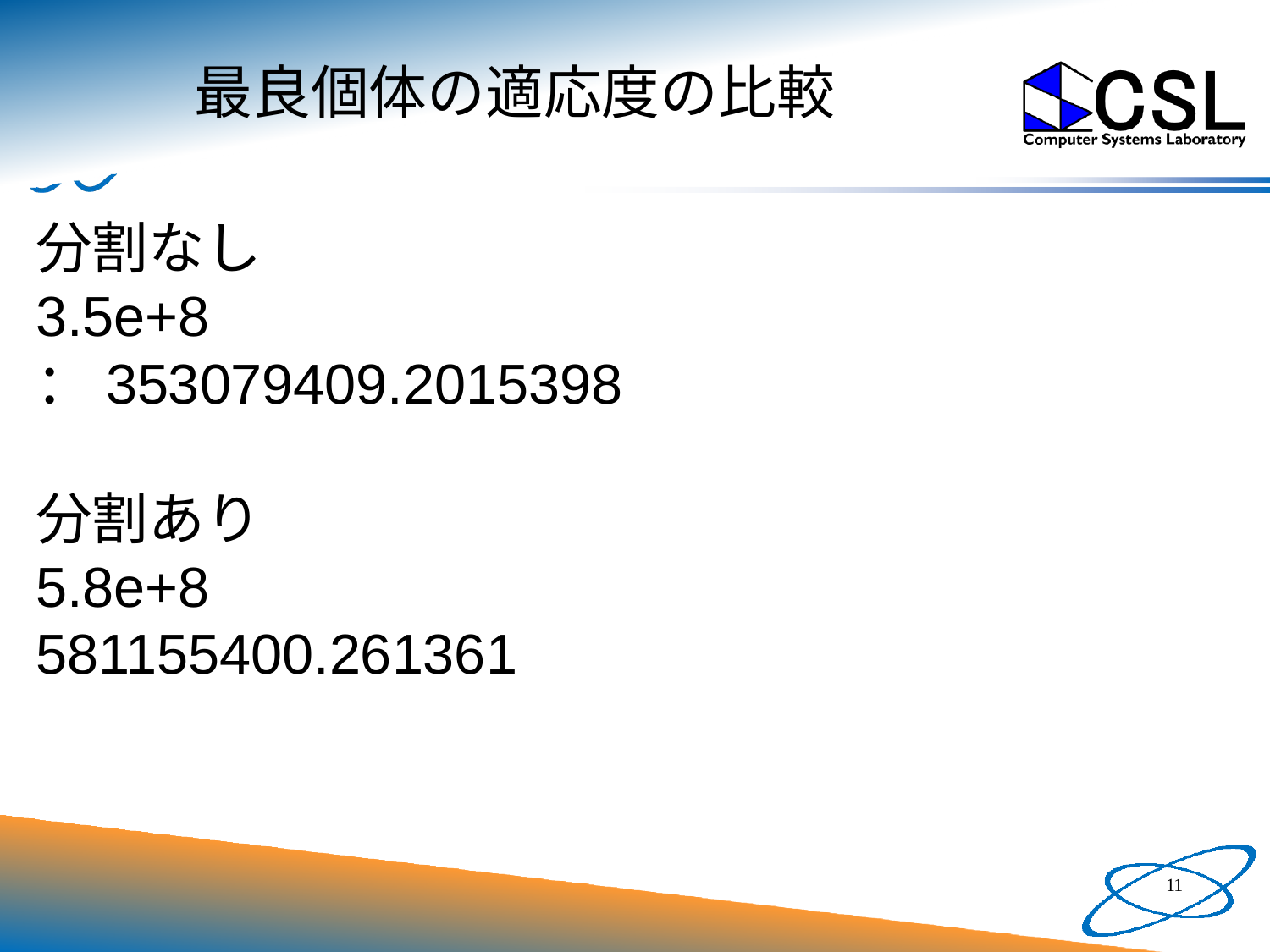

# 最良個体の適応度の比較
分割なし
3.5e+8
：353079409.2015398

分割あり
5.8e+8
581155400.261361

11